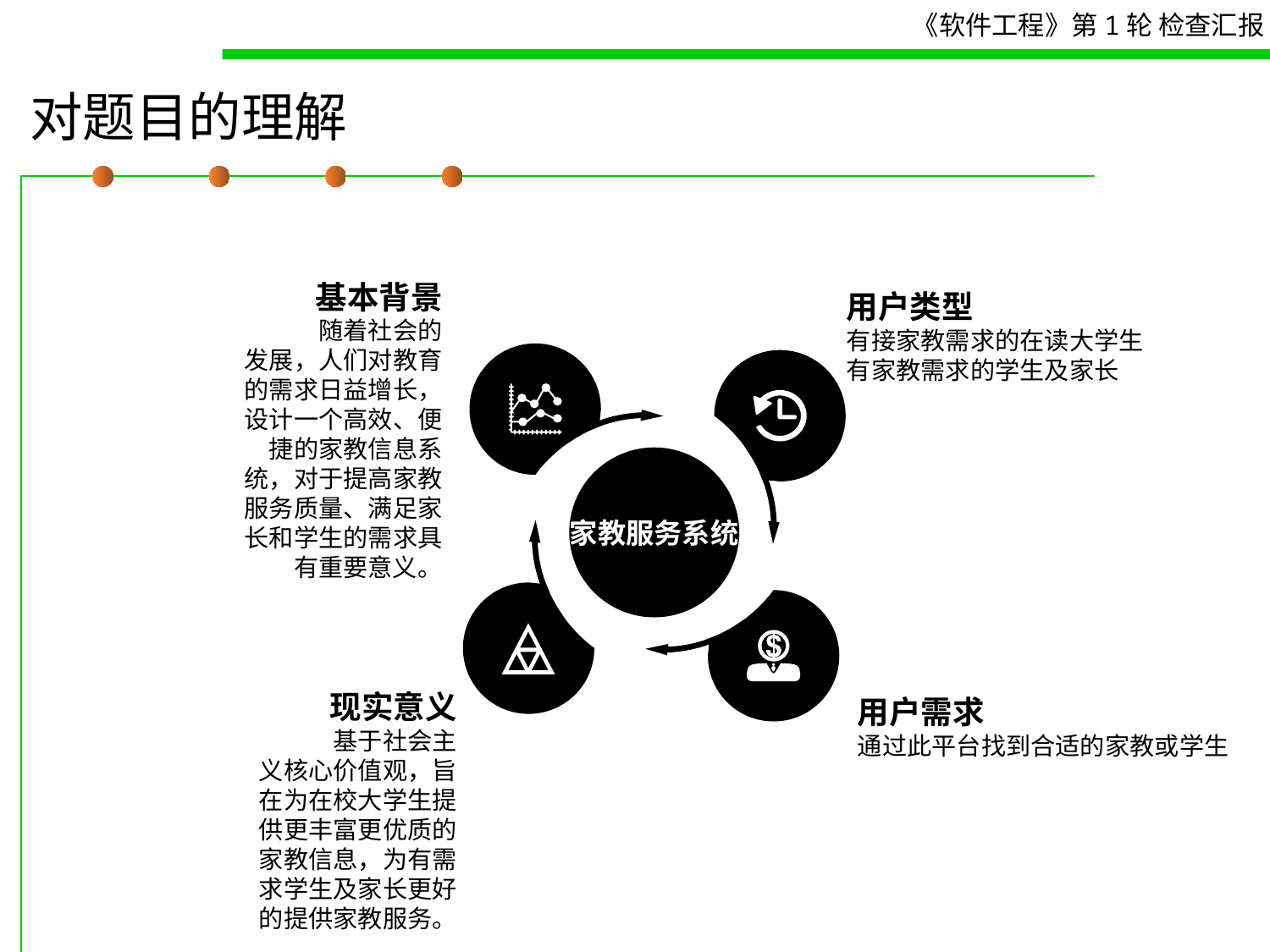

# 对题目的理解
基本背景
随着社会的发展，人们对教育的需求日益增长，设计一个高效、便捷的家教信息系统，对于提高家教服务质量、满足家长和学生的需求具有重要意义。
用户类型
有接家教需求的在读大学生
有家教需求的学生及家长

家教服务系统

现实意义
基于社会主义核心价值观，旨在为在校大学生提供更丰富更优质的家教信息，为有需求学生及家长更好的提供家教服务。
用户需求
通过此平台找到合适的家教或学生